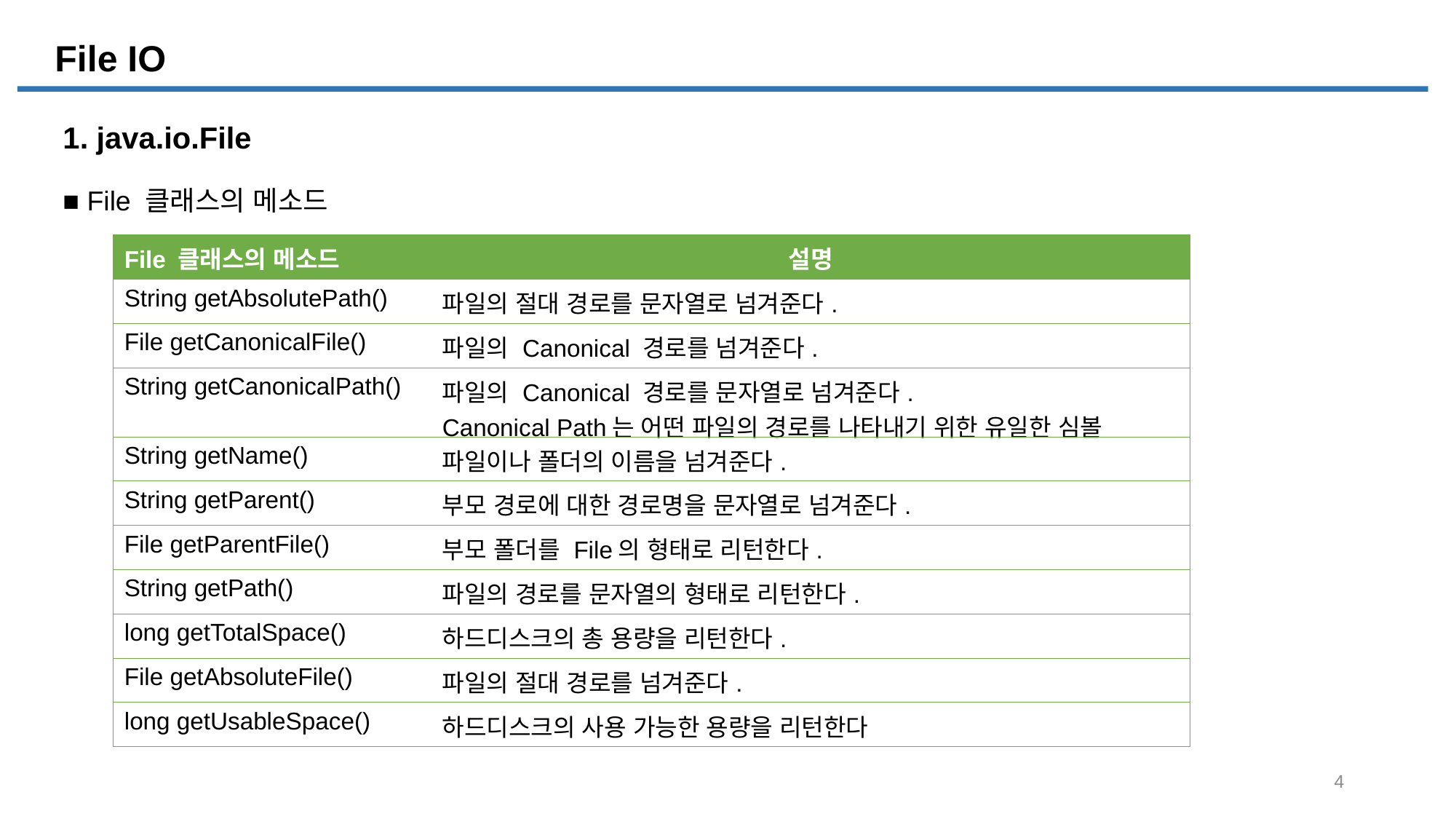

File IO

File IO
1. java.io.File
■ File 클래스의 메소드
| File 클래스의 메소드 | 설명 |
| --- | --- |
| String getAbsolutePath() | 파일의 절대 경로를 문자열로 넘겨준다. |
| File getCanonicalFile() | 파일의 Canonical 경로를 넘겨준다. |
| String getCanonicalPath() | 파일의 Canonical 경로를 문자열로 넘겨준다. Canonical Path는 어떤 파일의 경로를 나타내기 위한 유일한 심볼 |
| String getName() | 파일이나 폴더의 이름을 넘겨준다. |
| String getParent() | 부모 경로에 대한 경로명을 문자열로 넘겨준다. |
| File getParentFile() | 부모 폴더를 File의 형태로 리턴한다. |
| String getPath() | 파일의 경로를 문자열의 형태로 리턴한다. |
| long getTotalSpace() | 하드디스크의 총 용량을 리턴한다. |
| File getAbsoluteFile() | 파일의 절대 경로를 넘겨준다. |
| long getUsableSpace() | 하드디스크의 사용 가능한 용량을 리턴한다 |
4